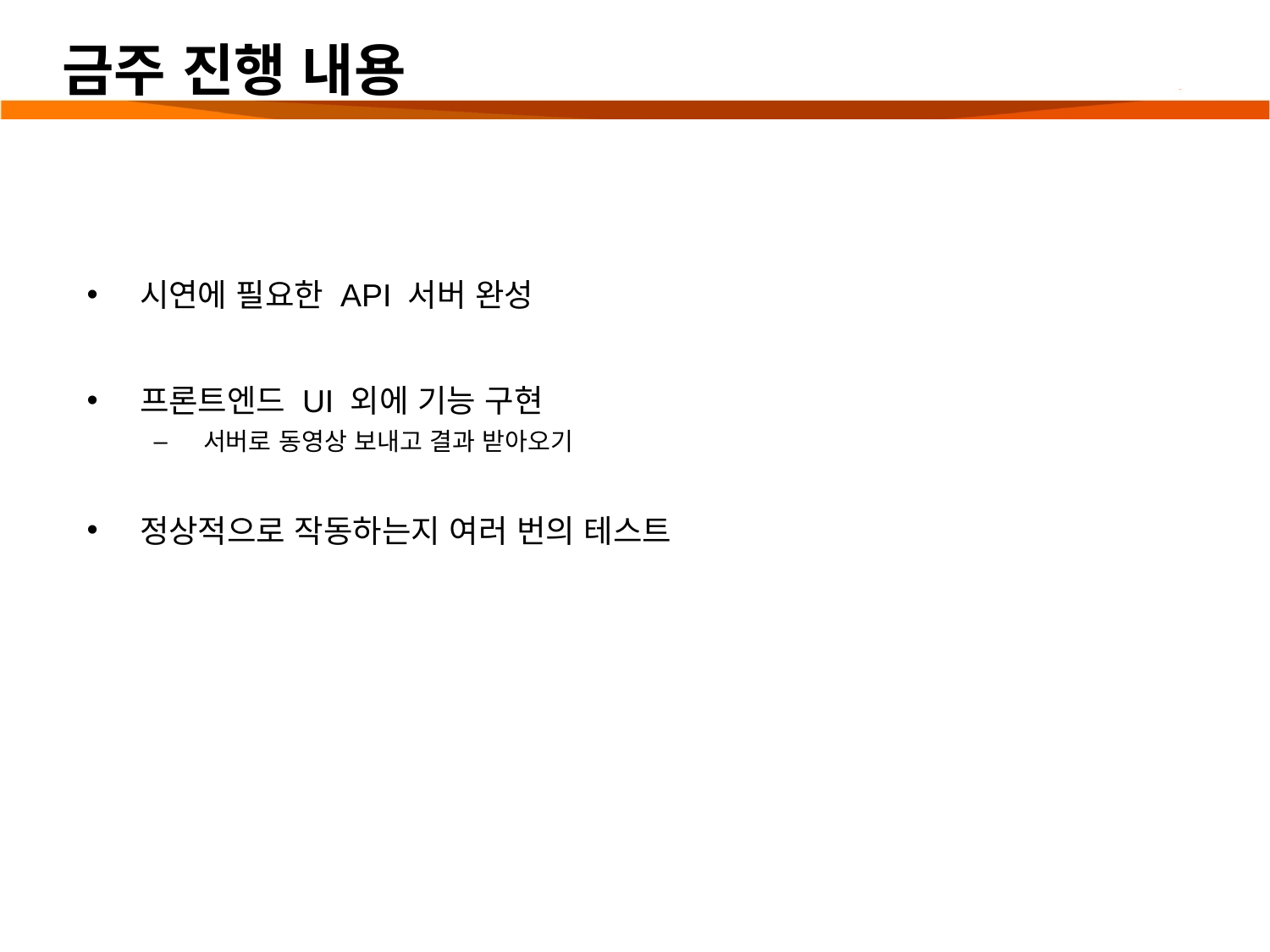

# 금주 진행 내용
시연에 필요한 API 서버 완성

프론트엔드 UI 외에 기능 구현
서버로 동영상 보내고 결과 받아오기

정상적으로 작동하는지 여러 번의 테스트